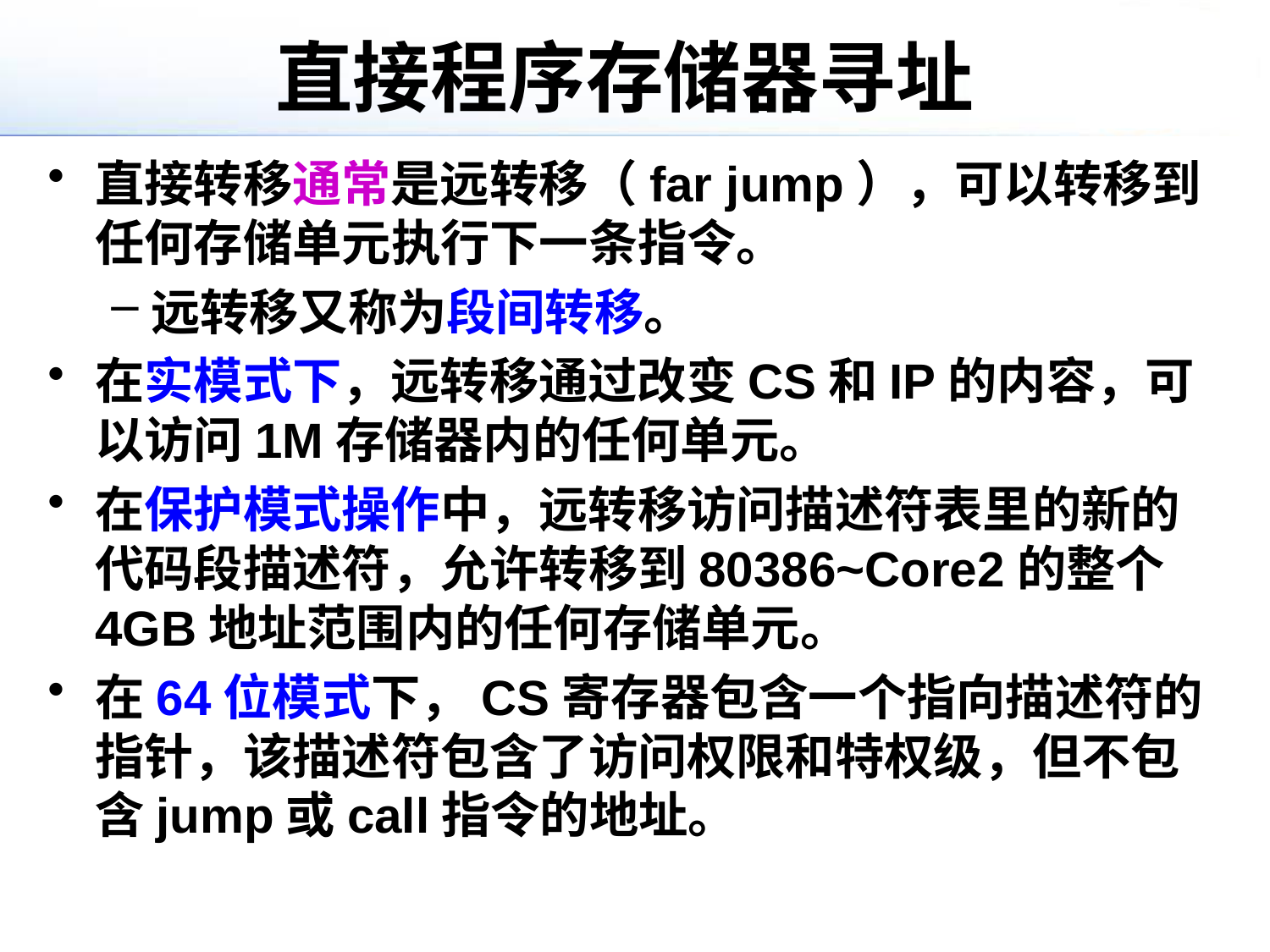

# 直接程序存储器寻址
直接转移通常是远转移（far jump），可以转移到任何存储单元执行下一条指令。
远转移又称为段间转移。
在实模式下，远转移通过改变CS和IP的内容，可以访问1M存储器内的任何单元。
在保护模式操作中，远转移访问描述符表里的新的代码段描述符，允许转移到80386~Core2的整个4GB地址范围内的任何存储单元。
在64位模式下，CS寄存器包含一个指向描述符的指针，该描述符包含了访问权限和特权级，但不包含jump或call指令的地址。